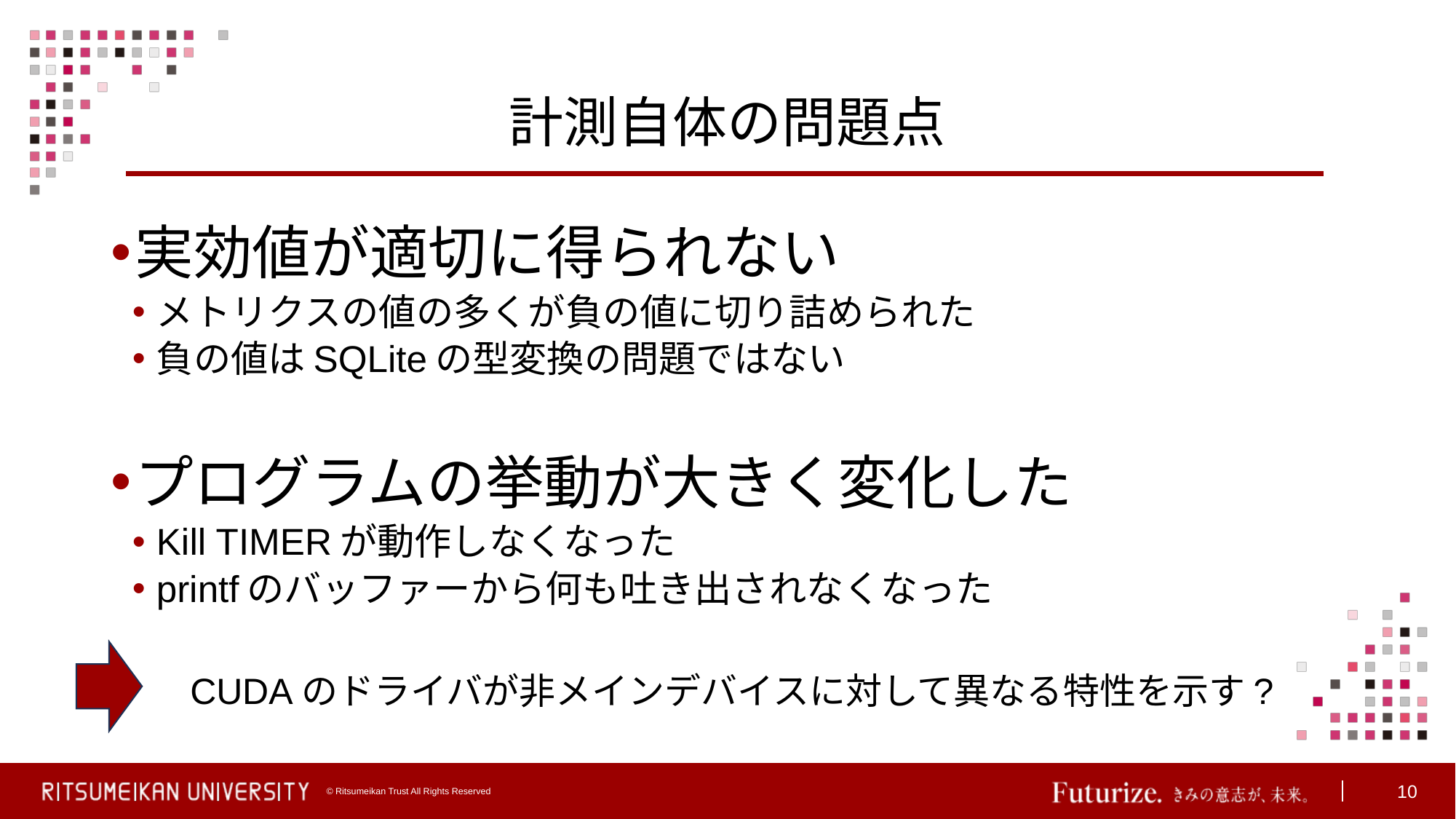

# 計測自体の問題点
実効値が適切に得られない
メトリクスの値の多くが負の値に切り詰められた
負の値はSQLiteの型変換の問題ではない

プログラムの挙動が大きく変化した
Kill TIMERが動作しなくなった
printfのバッファーから何も吐き出されなくなった

CUDAのドライバが非メインデバイスに対して異なる特性を示す?